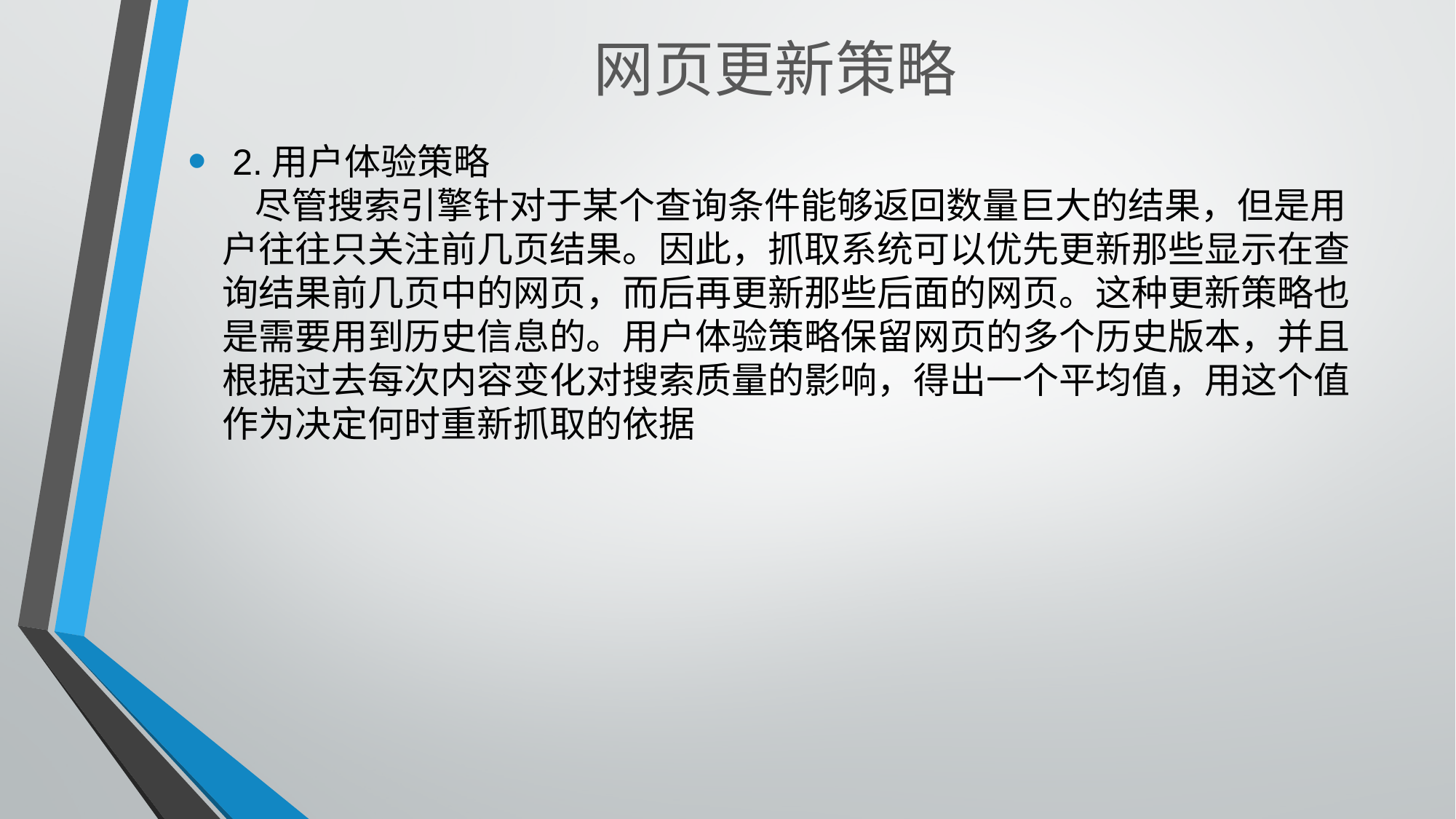

# 网页更新策略
 2.用户体验策略
    尽管搜索引擎针对于某个查询条件能够返回数量巨大的结果，但是用户往往只关注前几页结果。因此，抓取系统可以优先更新那些显示在查询结果前几页中的网页，而后再更新那些后面的网页。这种更新策略也是需要用到历史信息的。用户体验策略保留网页的多个历史版本，并且根据过去每次内容变化对搜索质量的影响，得出一个平均值，用这个值作为决定何时重新抓取的依据